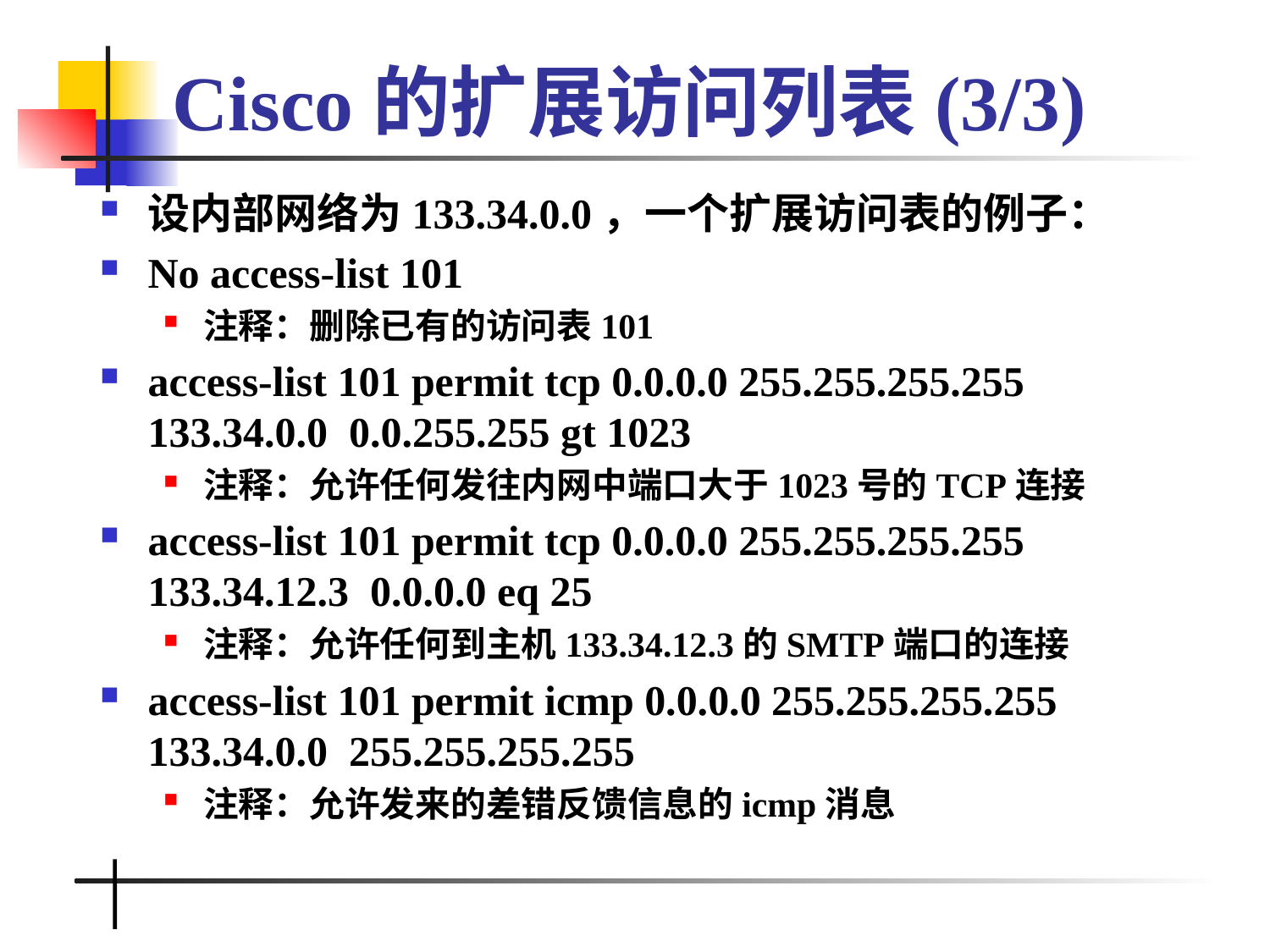

# Cisco的扩展访问列表(3/3)
设内部网络为133.34.0.0，一个扩展访问表的例子：
No access-list 101
注释：删除已有的访问表101
access-list 101 permit tcp 0.0.0.0 255.255.255.255 133.34.0.0  0.0.255.255 gt 1023
注释：允许任何发往内网中端口大于1023号的TCP连接
access-list 101 permit tcp 0.0.0.0 255.255.255.255 133.34.12.3  0.0.0.0 eq 25
注释：允许任何到主机133.34.12.3的SMTP端口的连接
access-list 101 permit icmp 0.0.0.0 255.255.255.255 133.34.0.0  255.255.255.255
注释：允许发来的差错反馈信息的icmp消息